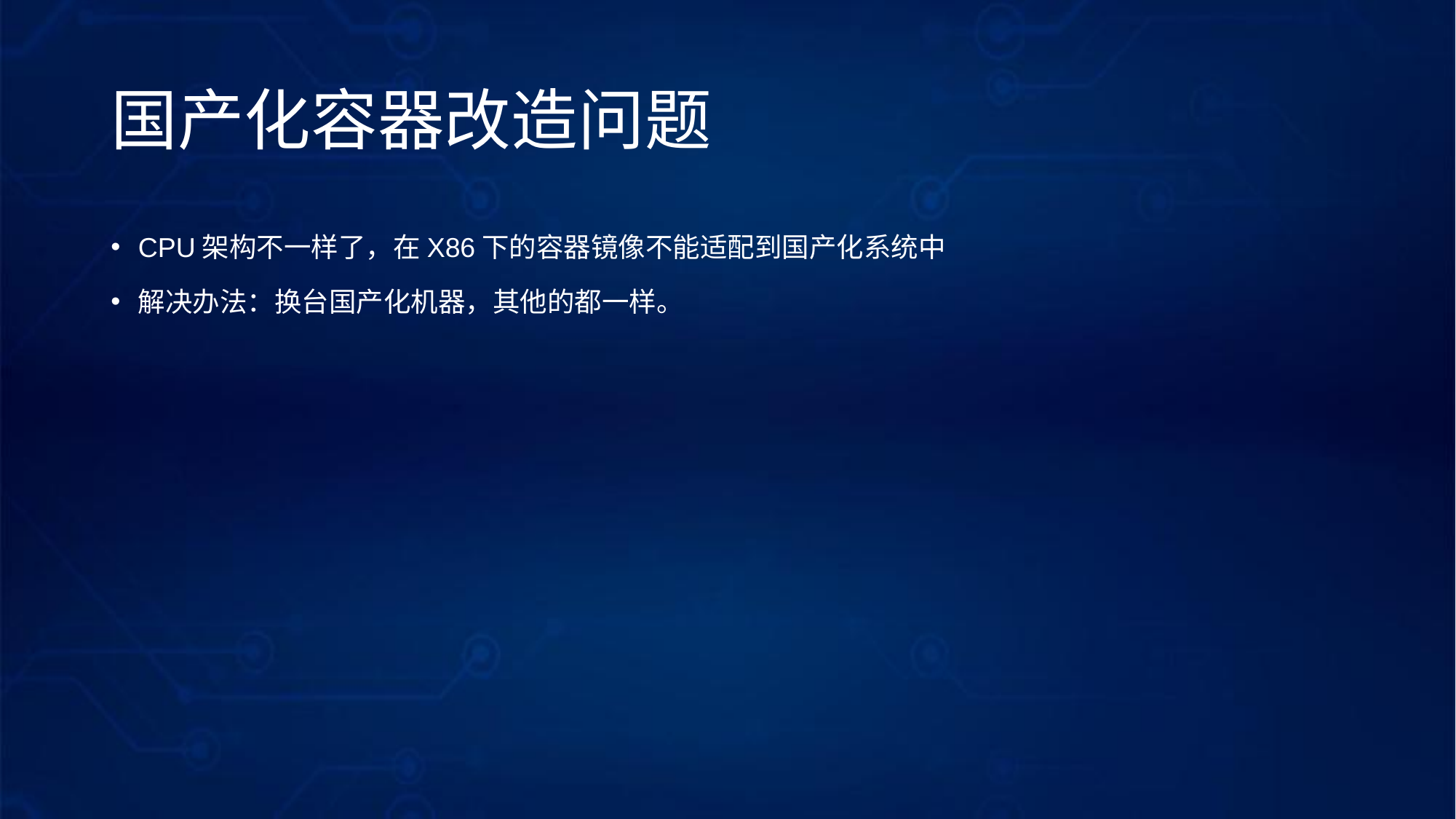

# 国产化容器改造问题
CPU架构不一样了，在X86下的容器镜像不能适配到国产化系统中
解决办法：换台国产化机器，其他的都一样。